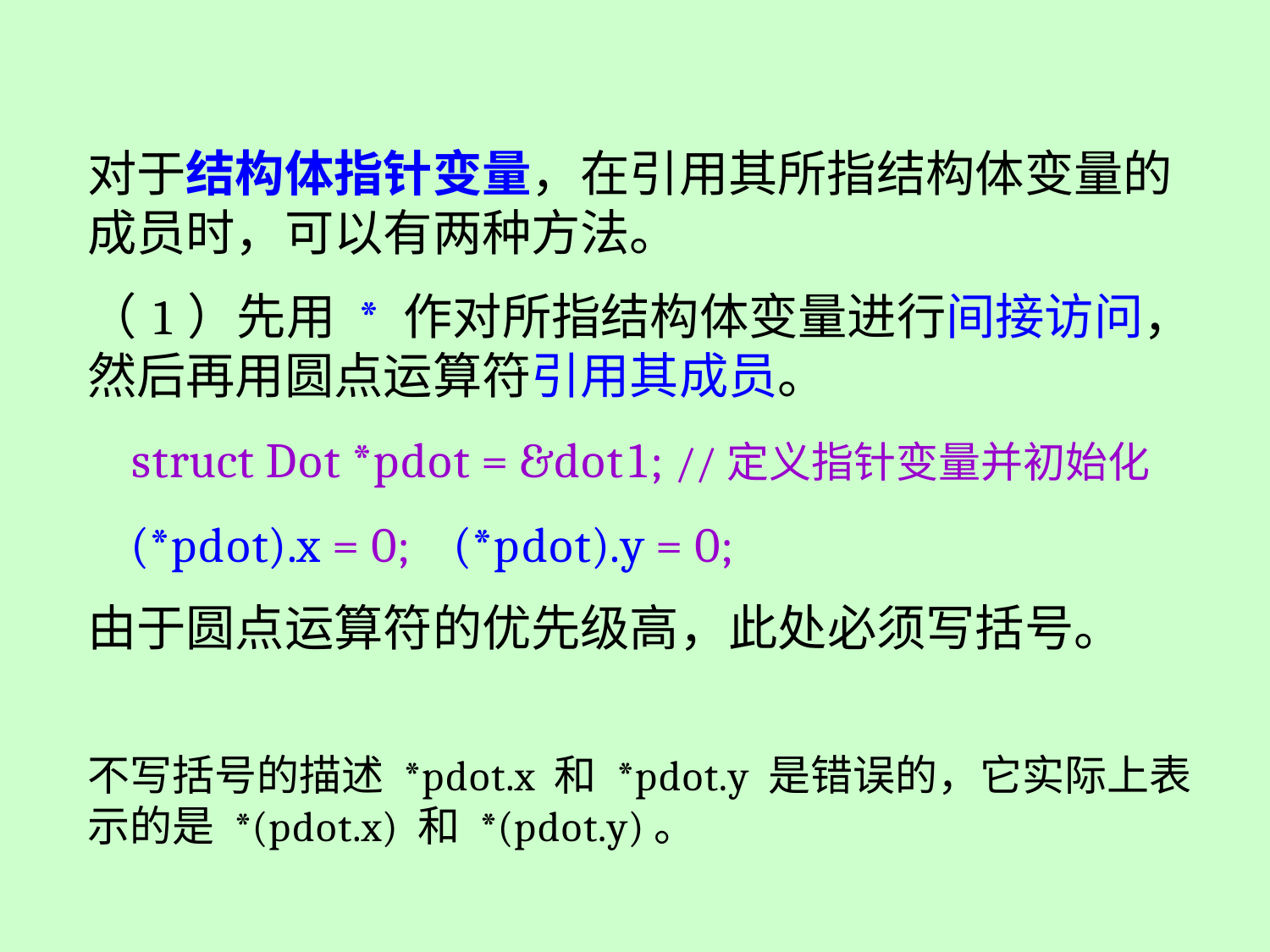

对于结构体指针变量，在引用其所指结构体变量的成员时，可以有两种方法。
（1）先用 * 作对所指结构体变量进行间接访问，然后再用圆点运算符引用其成员。
    struct Dot *pdot = &dot1; //定义指针变量并初始化
    (*pdot).x = 0;    (*pdot).y = 0;
由于圆点运算符的优先级高，此处必须写括号。

不写括号的描述 *pdot.x 和 *pdot.y 是错误的，它实际上表示的是 *(pdot.x) 和 *(pdot.y)。
22